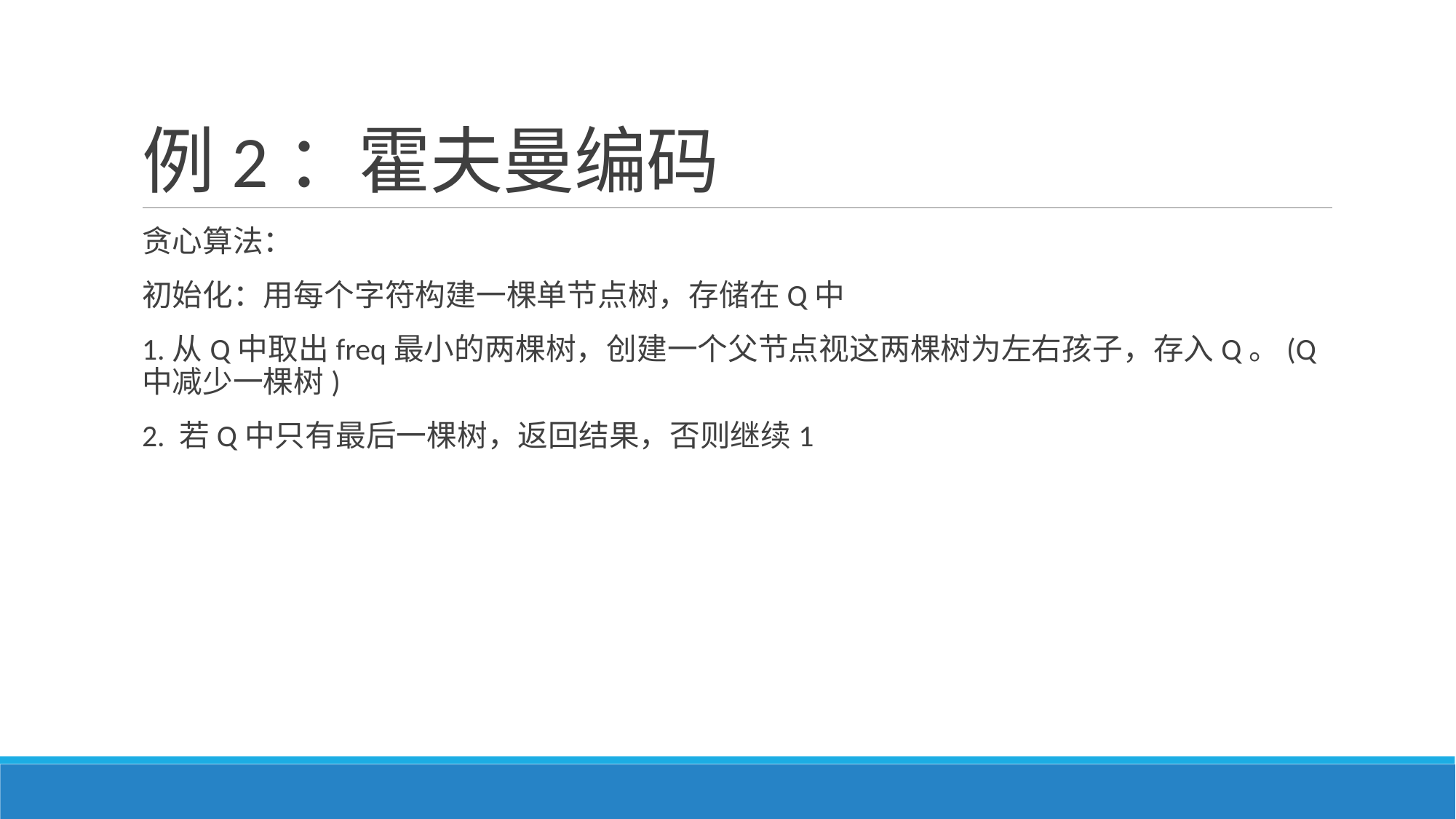

# 例2：霍夫曼编码
贪心算法：
初始化：用每个字符构建一棵单节点树，存储在Q中
1.从Q中取出freq最小的两棵树，创建一个父节点视这两棵树为左右孩子，存入Q。(Q中减少一棵树)
2. 若Q中只有最后一棵树，返回结果，否则继续1